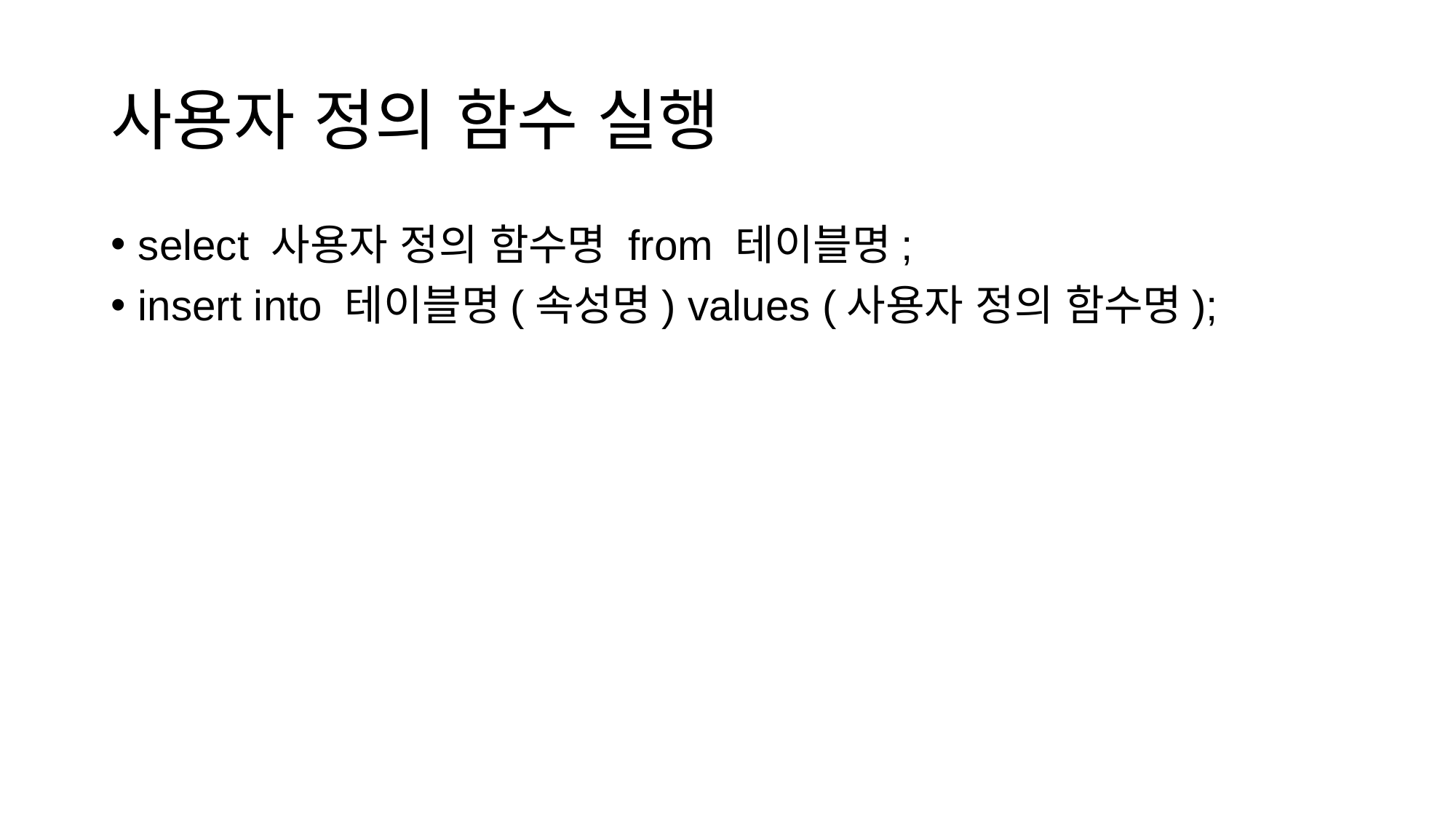

# 사용자 정의 함수 실행
select 사용자 정의 함수명 from 테이블명;
insert into 테이블명(속성명) values (사용자 정의 함수명);